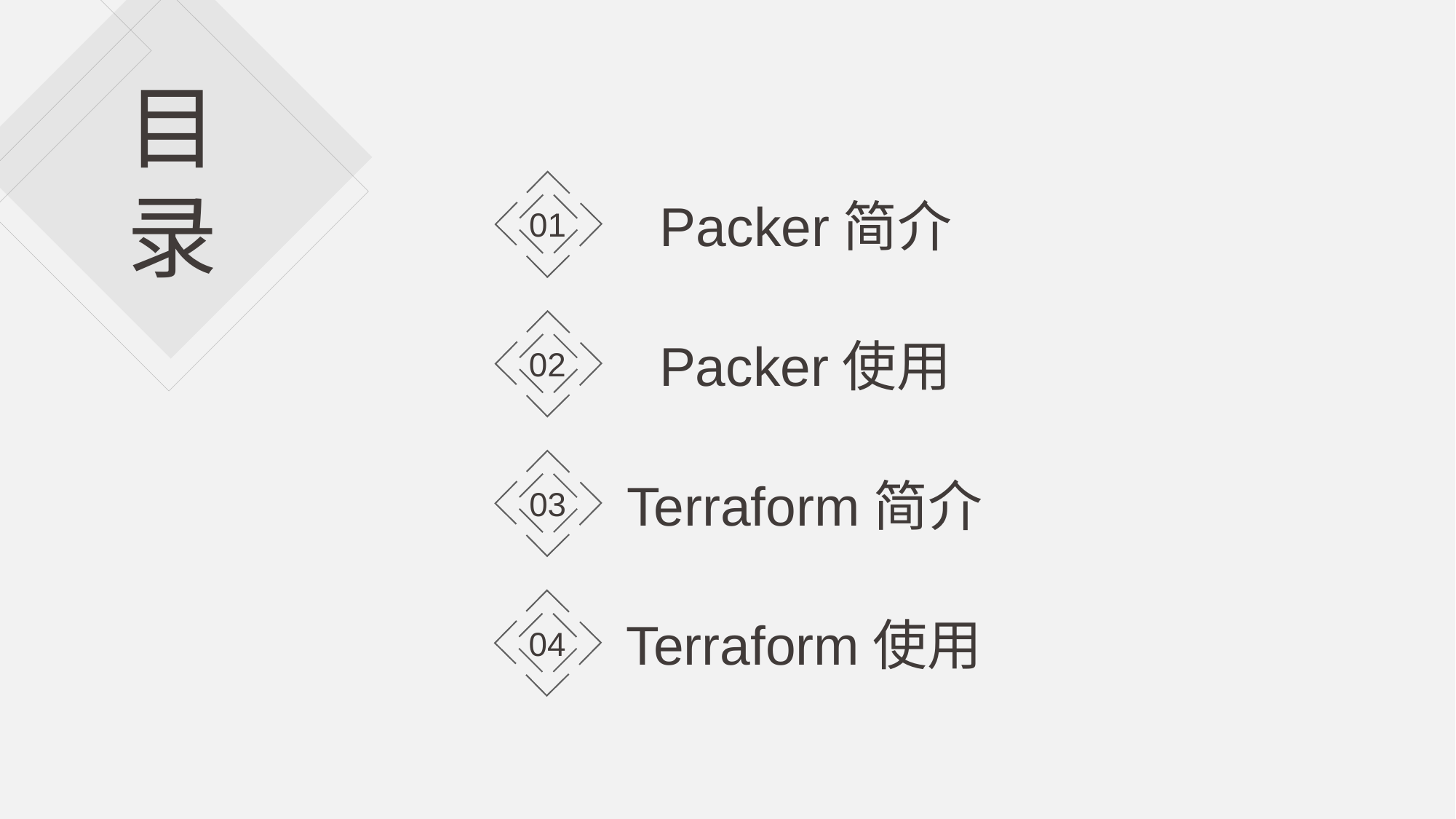

目录

01
Packer简介

02
Packer使用

03
Terraform简介

04
Terraform使用